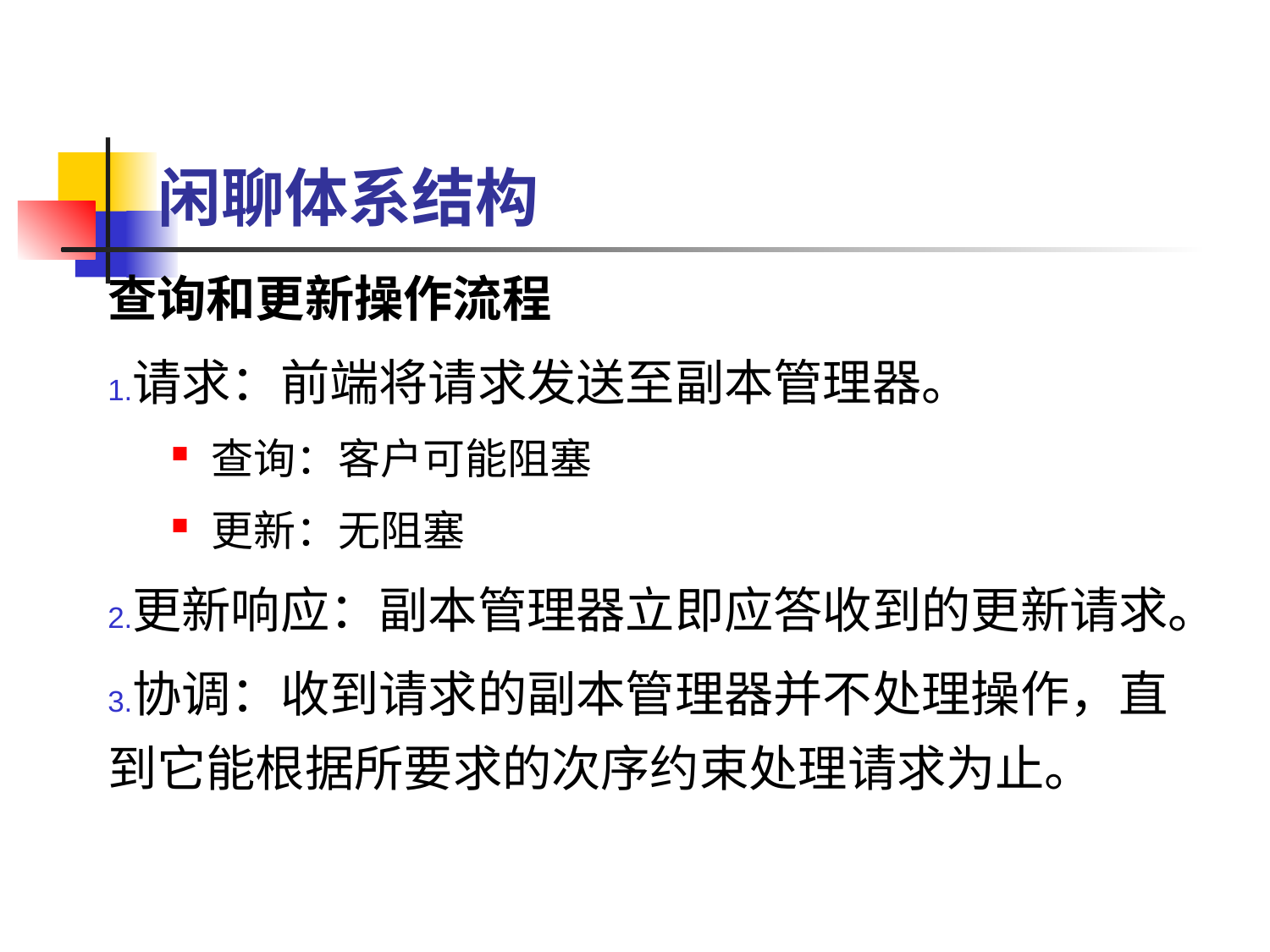

# 闲聊体系结构
查询和更新操作流程
请求：前端将请求发送至副本管理器。
查询：客户可能阻塞
更新：无阻塞
更新响应：副本管理器立即应答收到的更新请求。
协调：收到请求的副本管理器并不处理操作，直到它能根据所要求的次序约束处理请求为止。